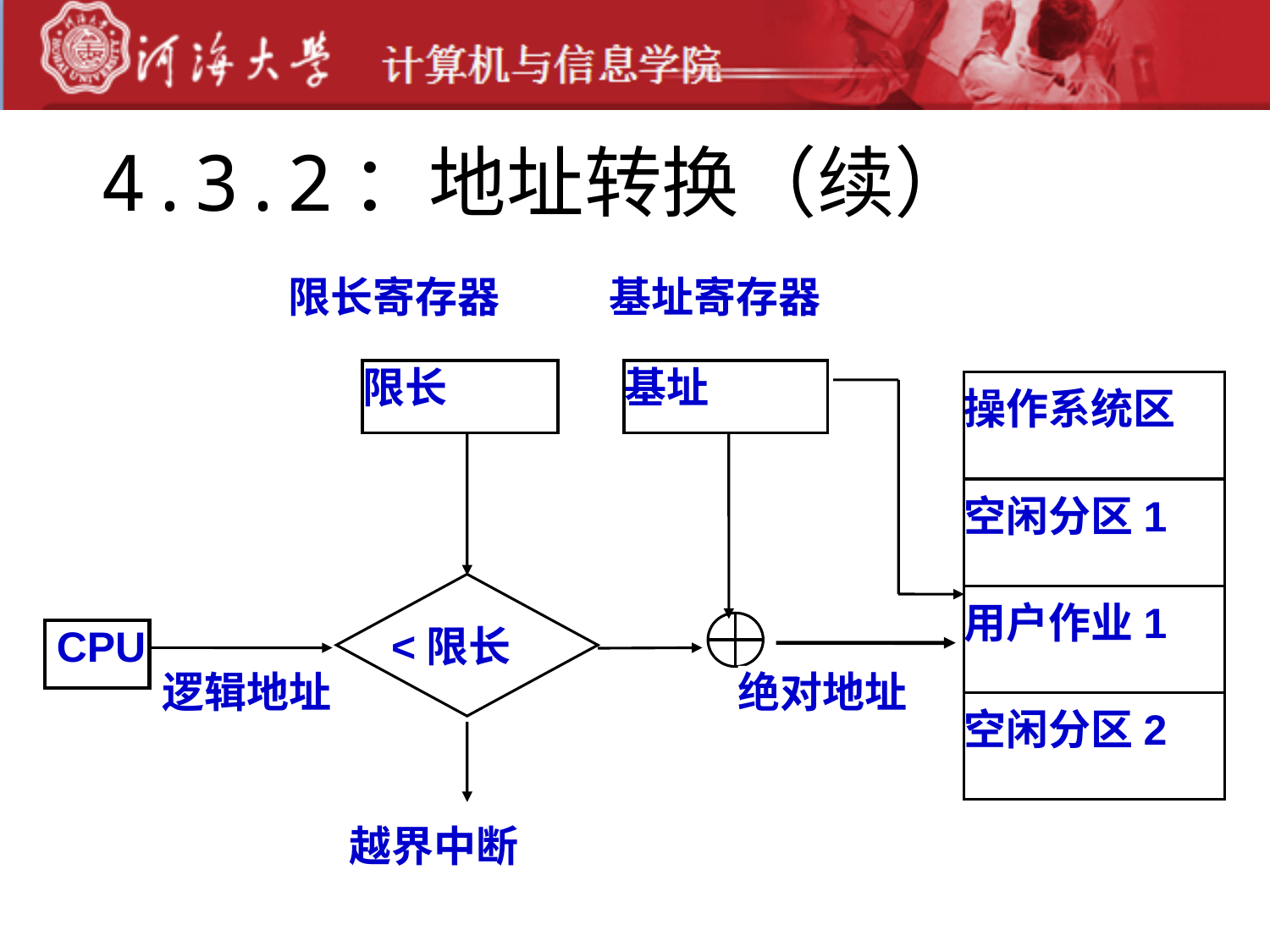

# 4.3.2：地址转换（续）
限长寄存器
基址寄存器
限长
基址
操作系统区

空闲分区1

用户作业1

 CPU
<限长

逻辑地址
绝对地址
空闲分区2

越界中断